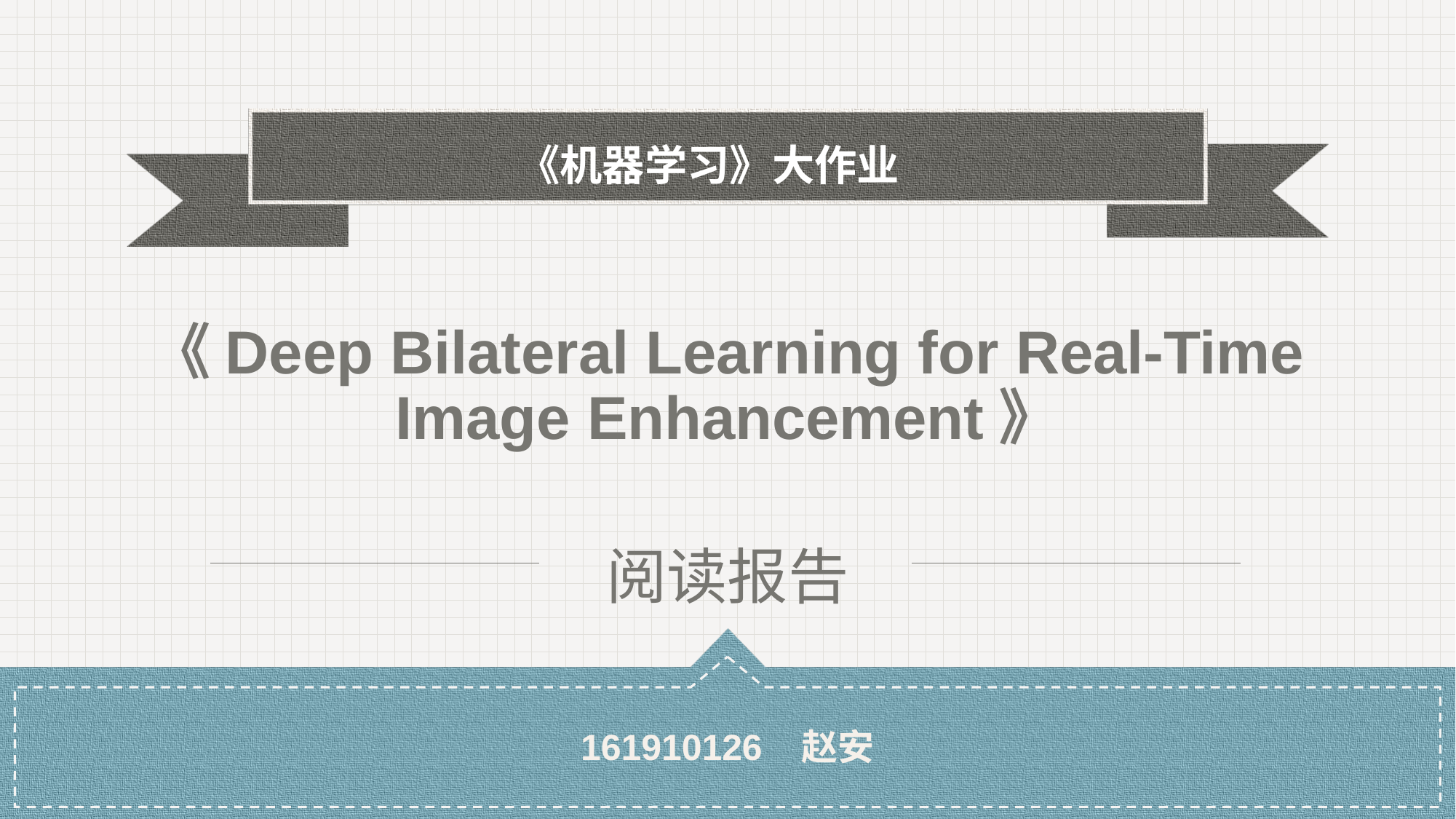

《机器学习》大作业
《Deep Bilateral Learning for Real-Time Image Enhancement》
阅读报告

161910126   赵安